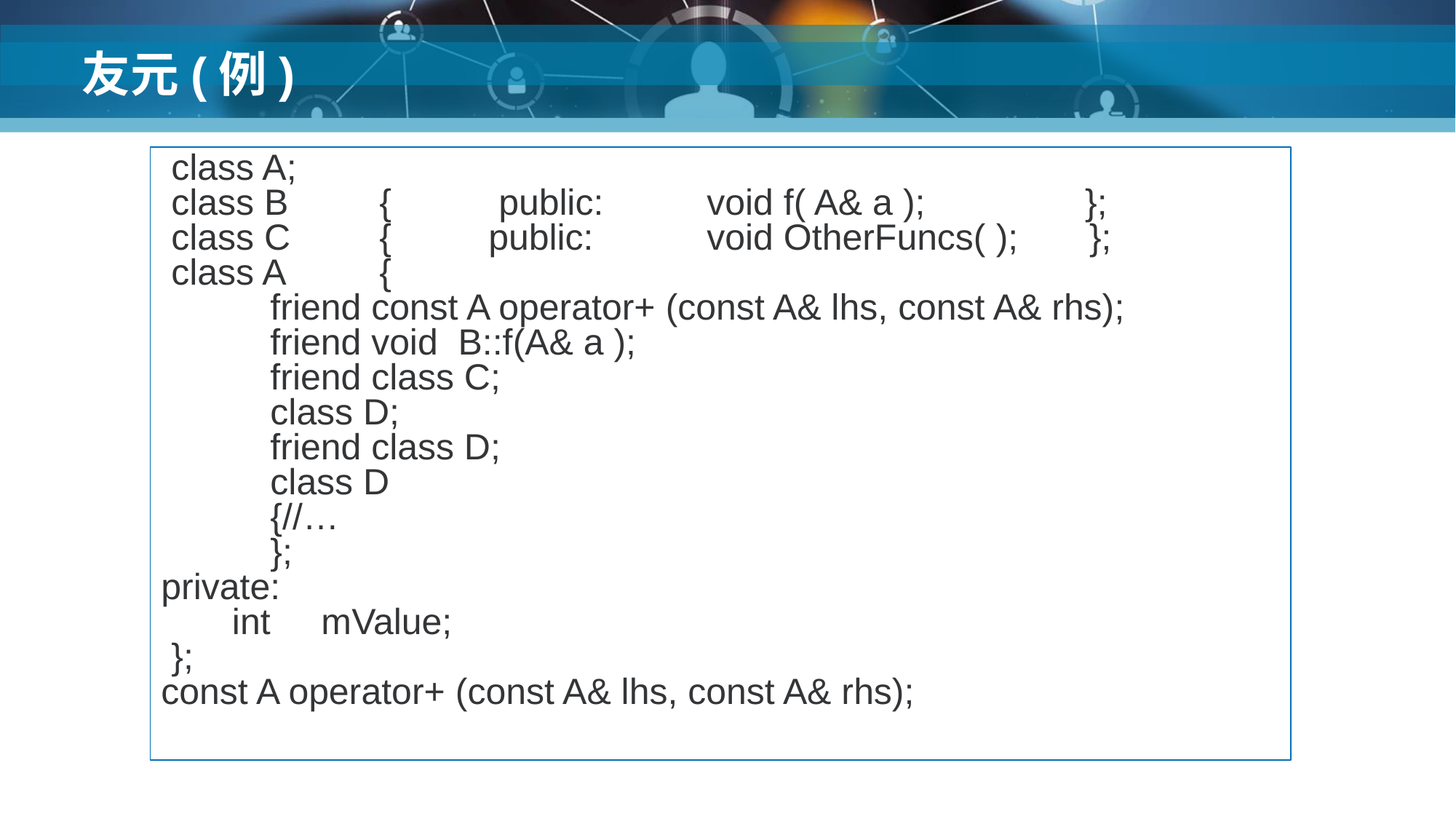

# 友元(例)
 class A;
 class B 	{	 public:	void f( A& a ); 	     };
 class C 	{	public: 	void OtherFuncs( );       };
 class A	{
	friend const A operator+ (const A& lhs, const A& rhs);
	friend void  B::f(A& a );
	friend class C;
	class D;
	friend class D;
	class D
	{//…
	};
private:
       int     mValue;
 };
const A operator+ (const A& lhs, const A& rhs);